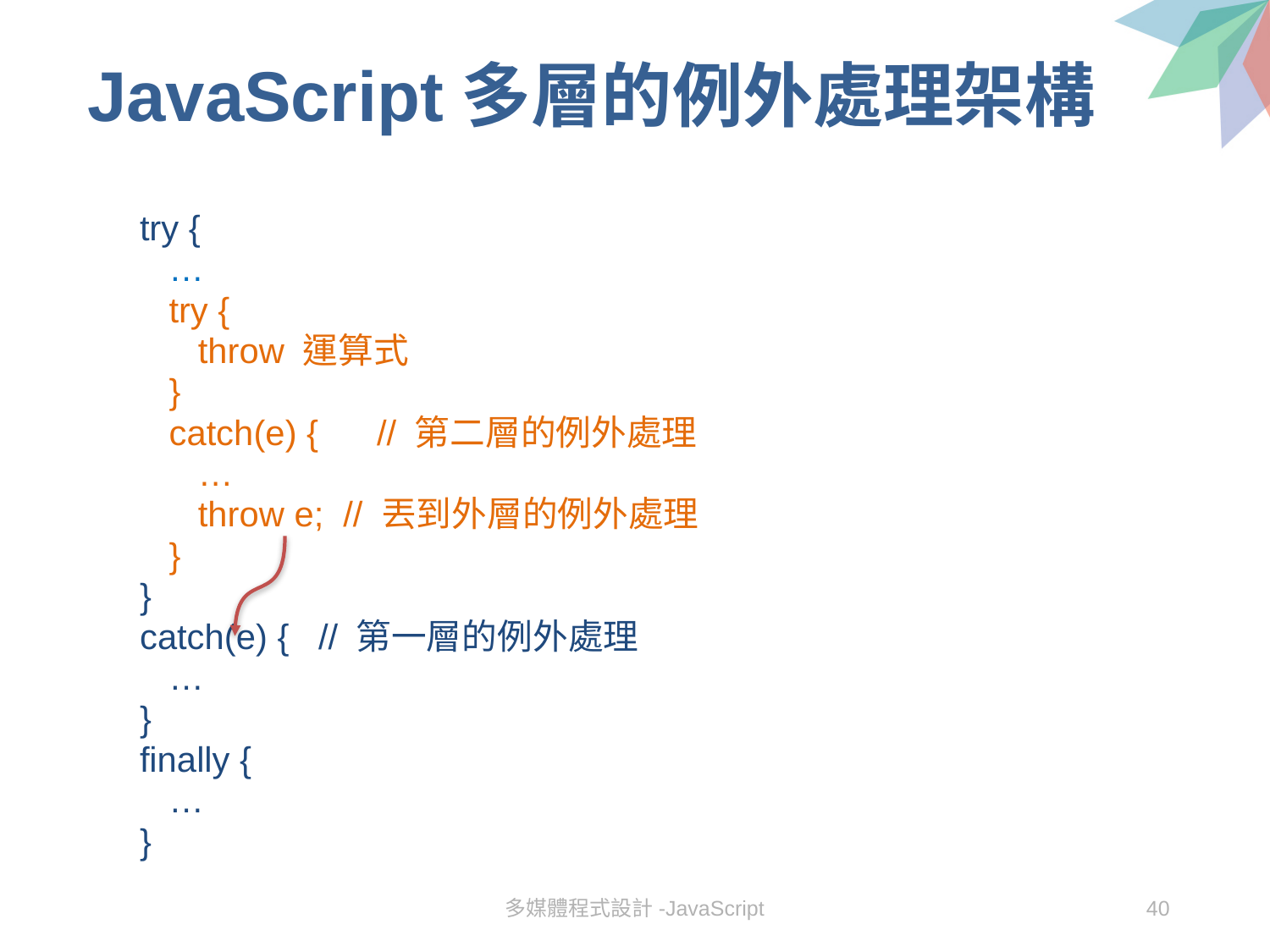

# JavaScript多層的例外處理架構
try {
   …
   try {
      throw 運算式
   }
   catch(e) {      // 第二層的例外處理
      …
      throw e;  // 丟到外層的例外處理
   }
}
catch(e) {   // 第一層的例外處理
   …
}
finally {
   …
}
多媒體程式設計-JavaScript
40